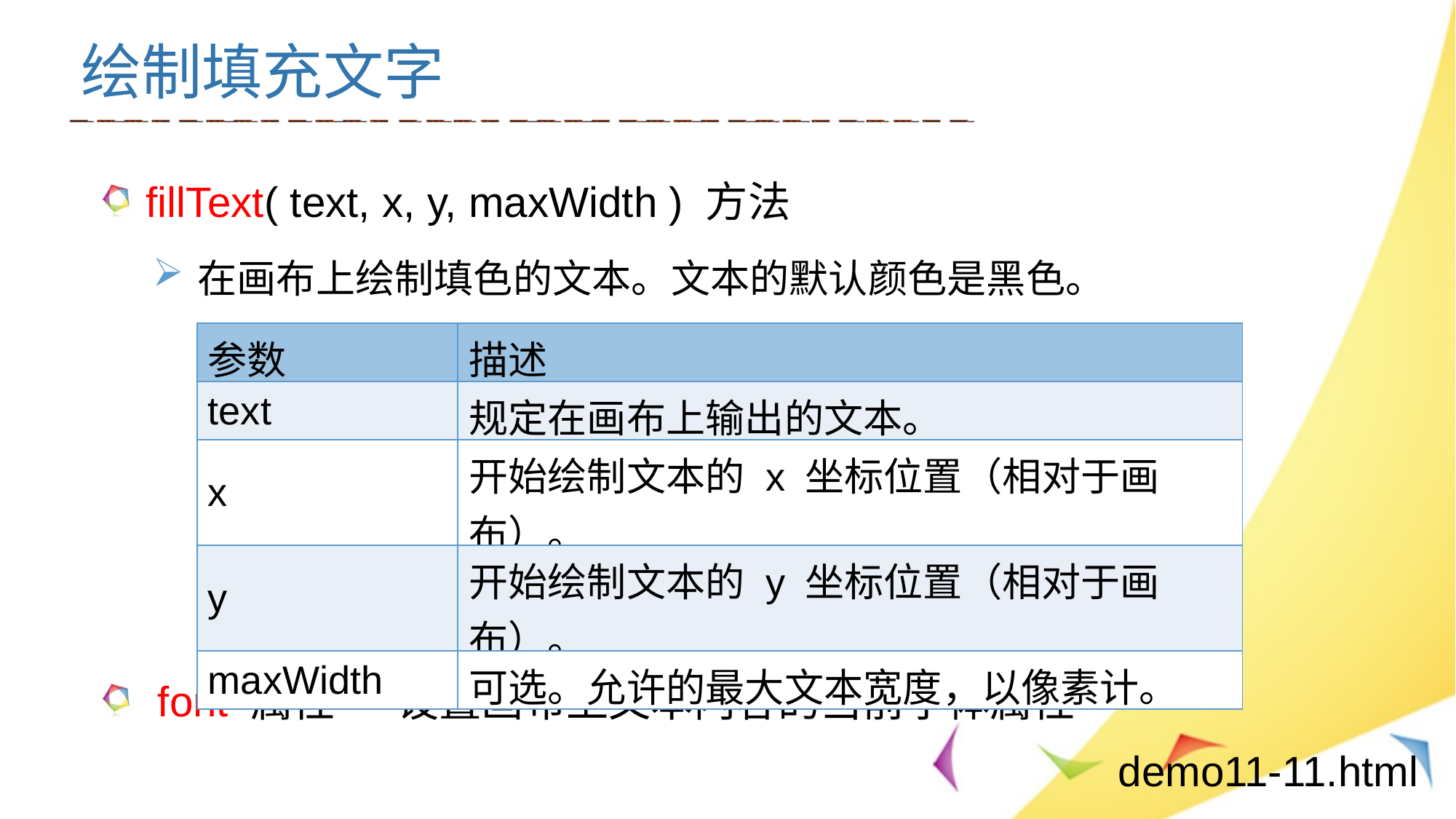

绘制填充文字
fillText( text, x, y, maxWidth ) 方法
在画布上绘制填色的文本。文本的默认颜色是黑色。

 font 属性 — 设置画布上文本内容的当前字体属性
| 参数 | 描述 |
| --- | --- |
| text | 规定在画布上输出的文本。 |
| x | 开始绘制文本的 x 坐标位置（相对于画布）。 |
| y | 开始绘制文本的 y 坐标位置（相对于画布）。 |
| maxWidth | 可选。允许的最大文本宽度，以像素计。 |
demo11-11.html